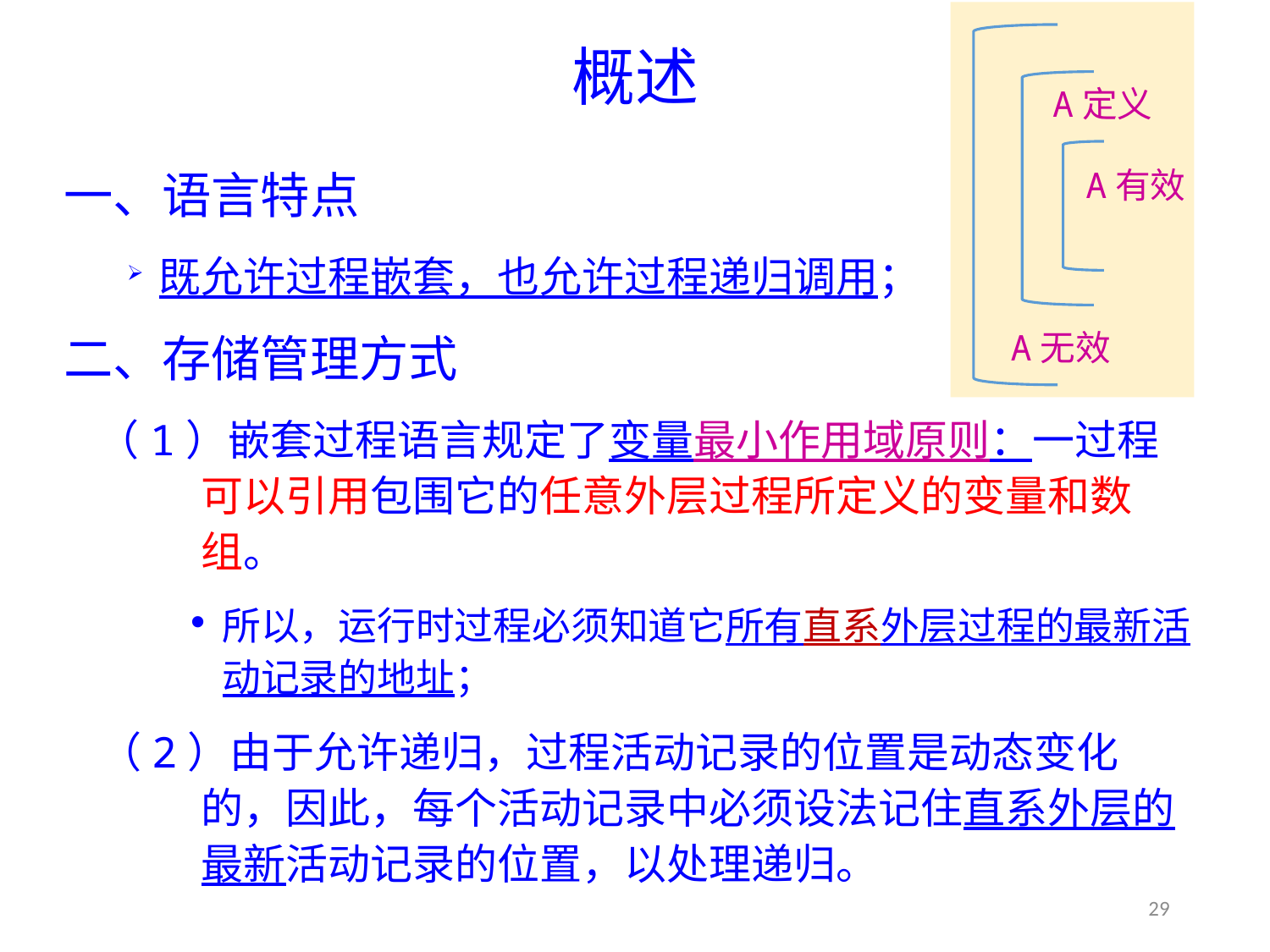

A定义

A有效
A无效
# 概述
一、语言特点
既允许过程嵌套，也允许过程递归调用；
二、存储管理方式
（1）嵌套过程语言规定了变量最小作用域原则：一过程可以引用包围它的任意外层过程所定义的变量和数组。
所以，运行时过程必须知道它所有直系外层过程的最新活动记录的地址；
（2）由于允许递归，过程活动记录的位置是动态变化的，因此，每个活动记录中必须设法记住直系外层的最新活动记录的位置，以处理递归。
29